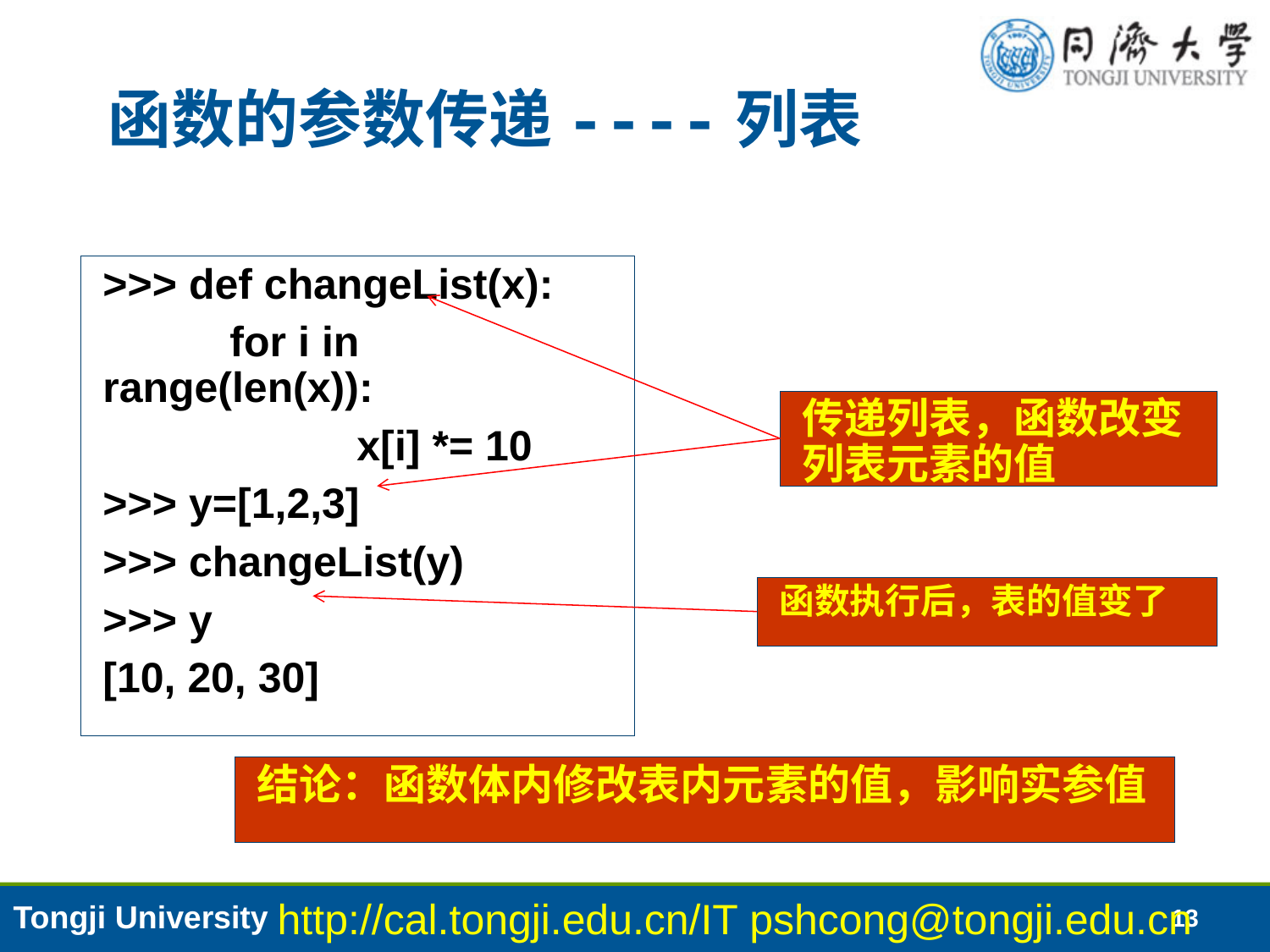

# 函数的参数传递----列表
>>> def changeList(x):
	for i in range(len(x)):
		x[i] *= 10
>>> y=[1,2,3]
>>> changeList(y)
>>> y
[10, 20, 30]
传递列表，函数改变列表元素的值
函数执行后，表的值变了
结论：函数体内修改表内元素的值，影响实参值